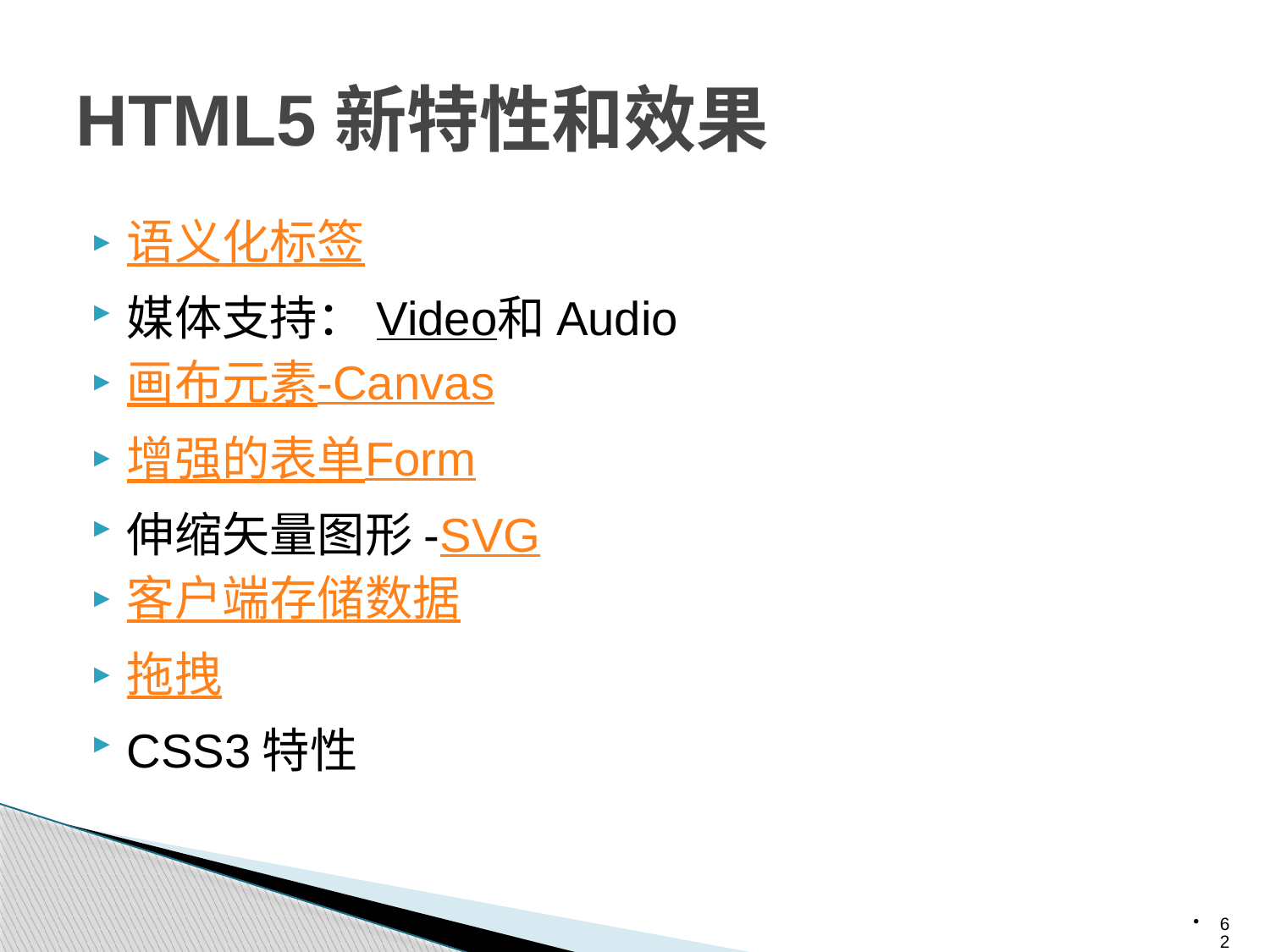

# HTML5新特性和效果
语义化标签
媒体支持：Video和Audio
画布元素-Canvas
增强的表单Form
伸缩矢量图形-SVG
客户端存储数据
拖拽
CSS3特性

62